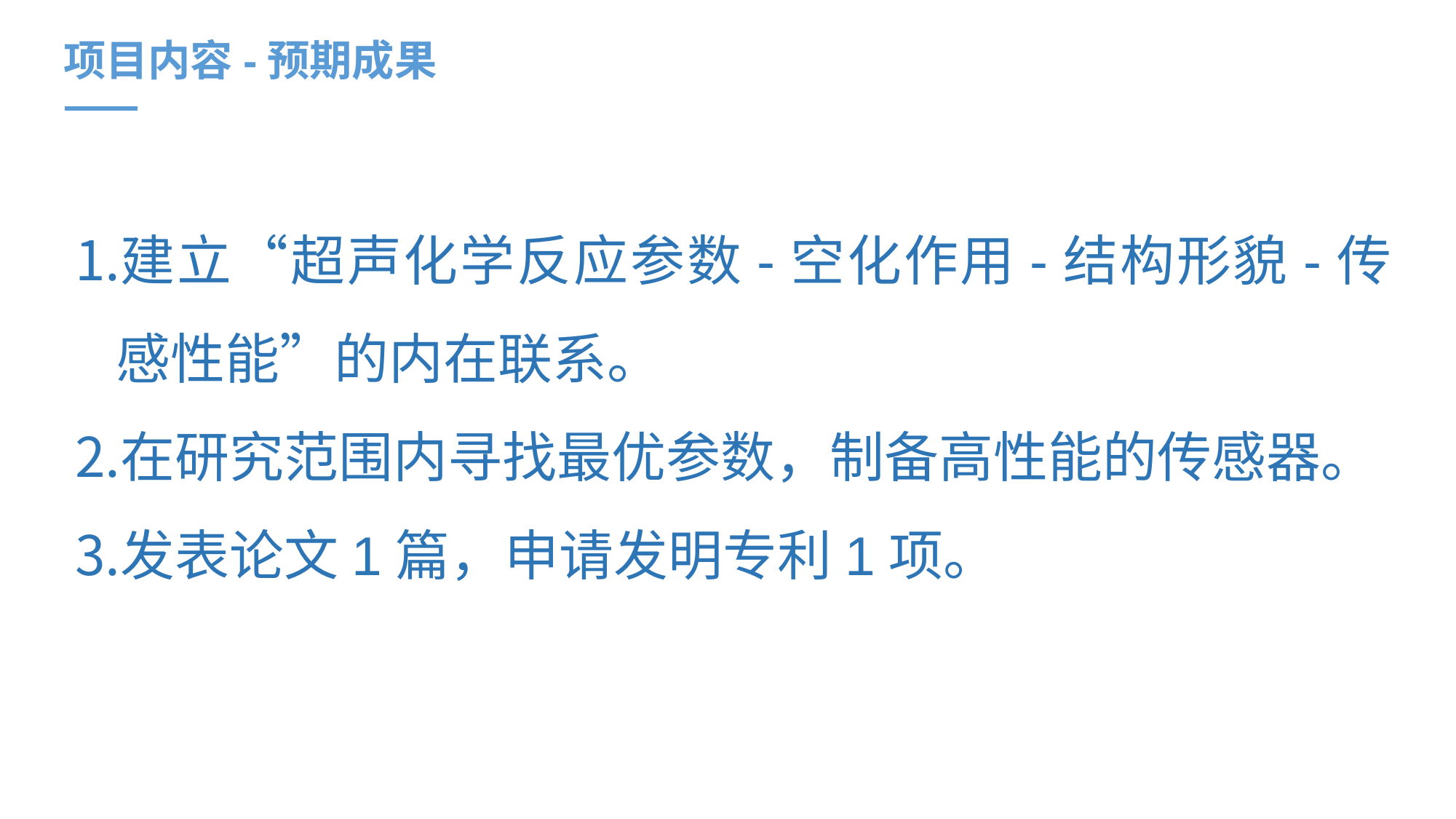

项目内容-预期成果
建立“超声化学反应参数-空化作用-结构形貌-传感性能”的内在联系。
在研究范围内寻找最优参数，制备高性能的传感器。
发表论文1篇，申请发明专利1项。